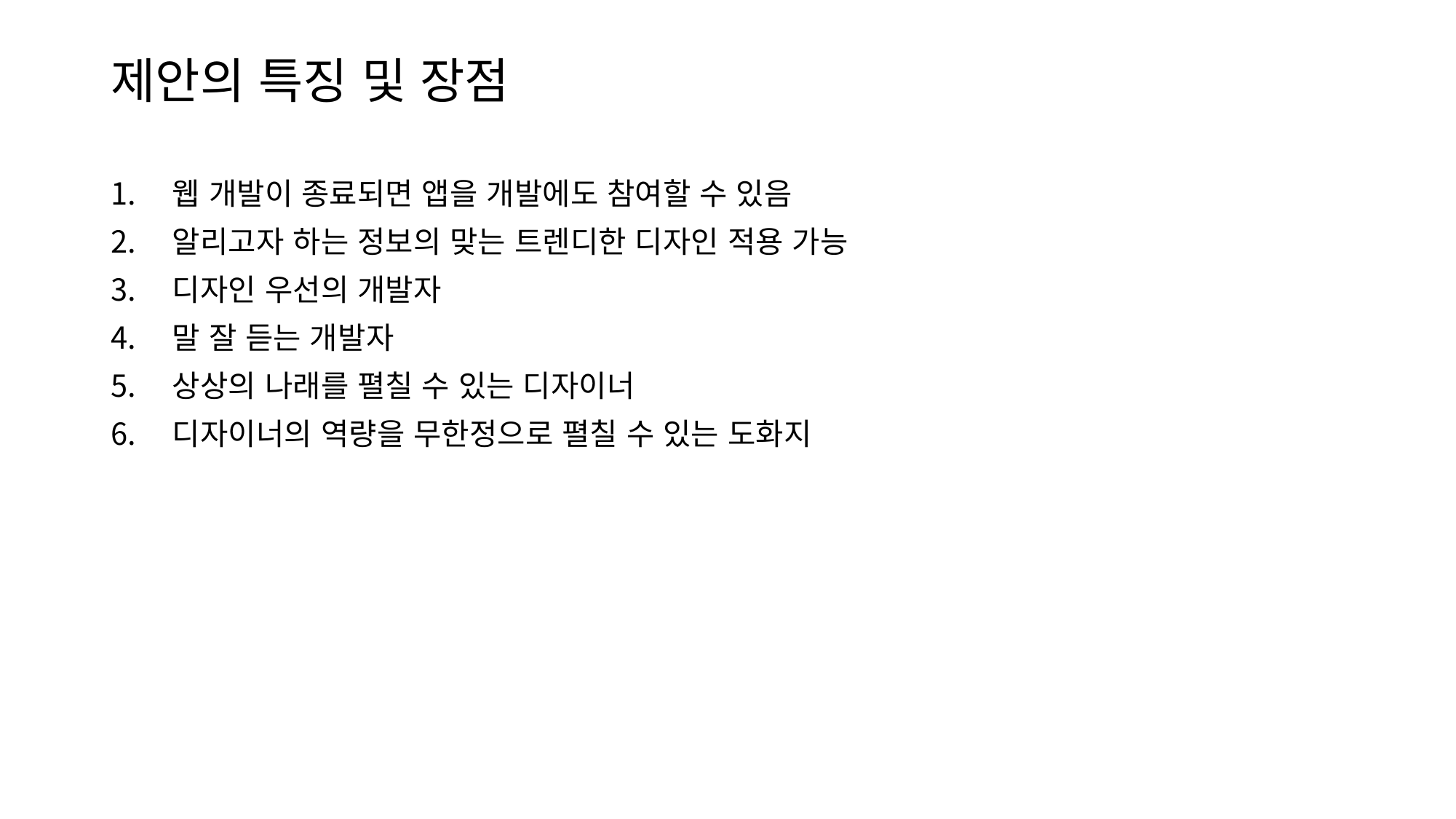

제안의 특징 및 장점

웹 개발이 종료되면 앱을 개발에도 참여할 수 있음
알리고자 하는 정보의 맞는 트렌디한 디자인 적용 가능
디자인 우선의 개발자
말 잘 듣는 개발자
상상의 나래를 펼칠 수 있는 디자이너
디자이너의 역량을 무한정으로 펼칠 수 있는 도화지